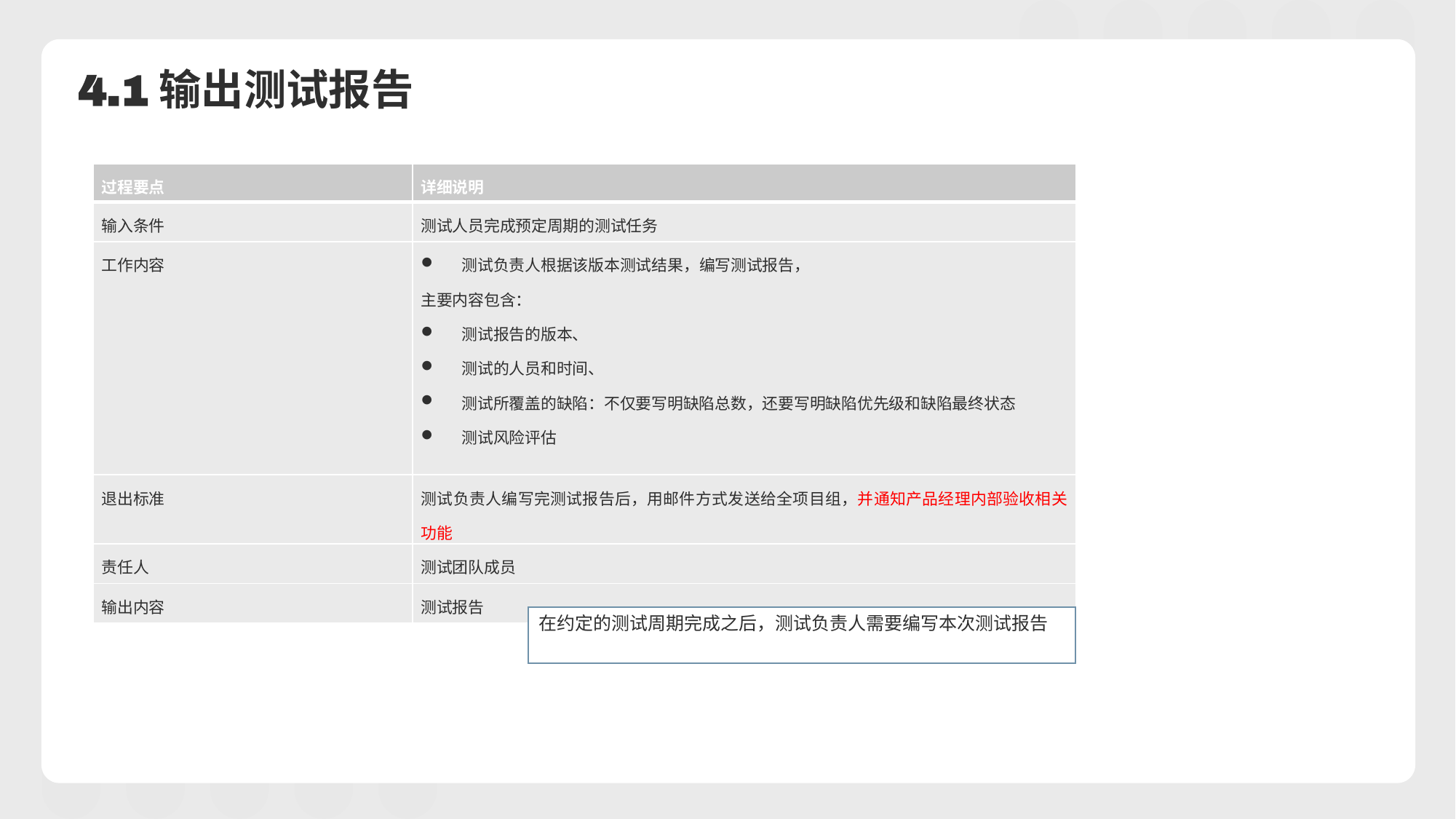

4.1输出测试报告

| 过程要点 | 详细说明 |
| --- | --- |
| 输入条件 | 测试人员完成预定周期的测试任务 |
| 工作内容 | 测试负责人根据该版本测试结果，编写测试报告， 主要内容包含： 测试报告的版本、 测试的人员和时间、 测试所覆盖的缺陷：不仅要写明缺陷总数，还要写明缺陷优先级和缺陷最终状态 测试风险评估 |
| 退出标准 | 测试负责人编写完测试报告后，用邮件方式发送给全项目组，并通知产品经理内部验收相关功能 |
| 责任人 | 测试团队成员 |
| 输出内容 | 测试报告 |
在约定的测试周期完成之后，测试负责人需要编写本次测试报告